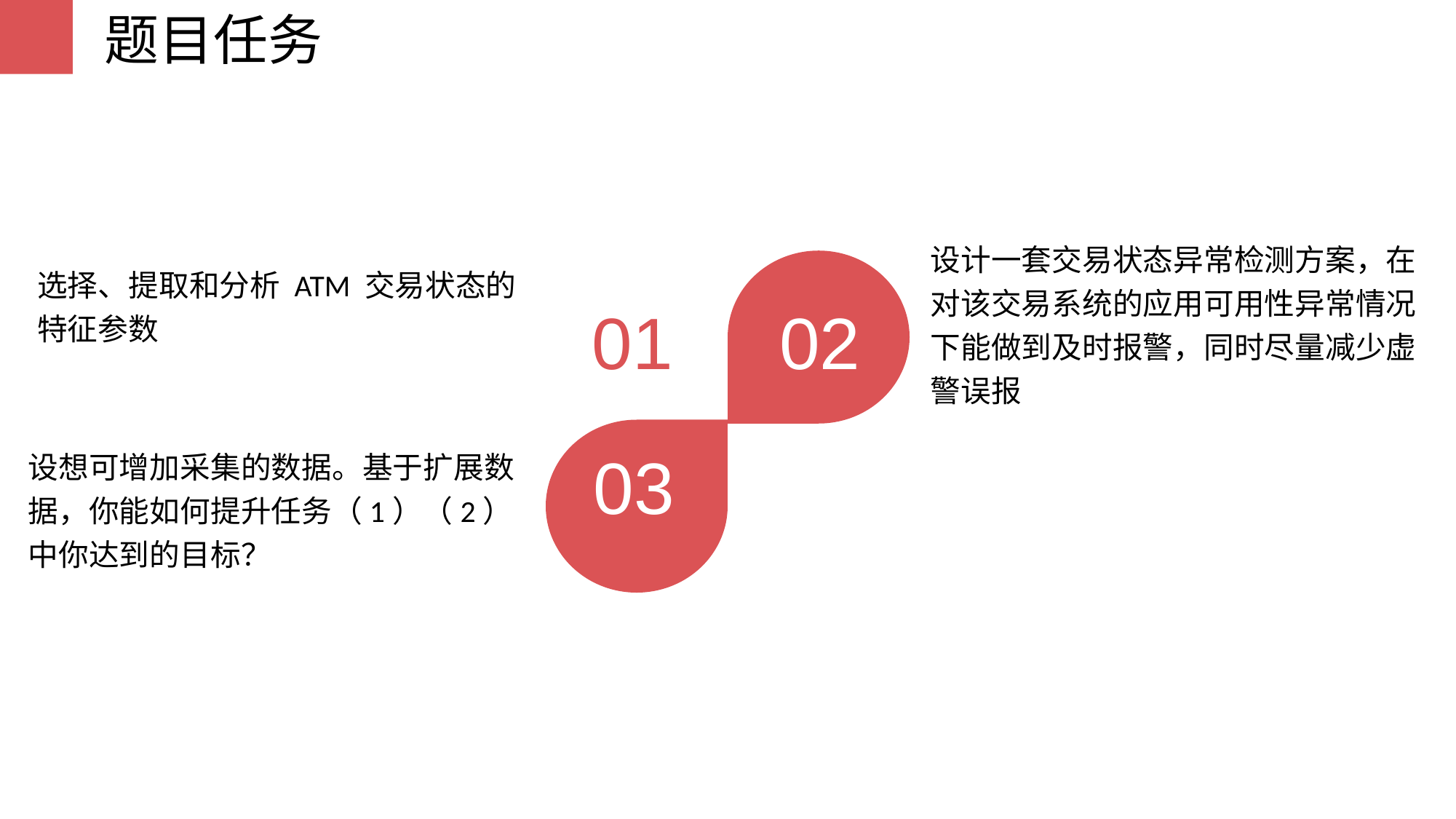

题目任务
设计一套交易状态异常检测方案，在对该交易系统的应用可用性异常情况下能做到及时报警，同时尽量减少虚警误报

选择、提取和分析 ATM 交易状态的特征参数
01
02

设想可增加采集的数据。基于扩展数据，你能如何提升任务（1）（2）中你达到的目标？
03